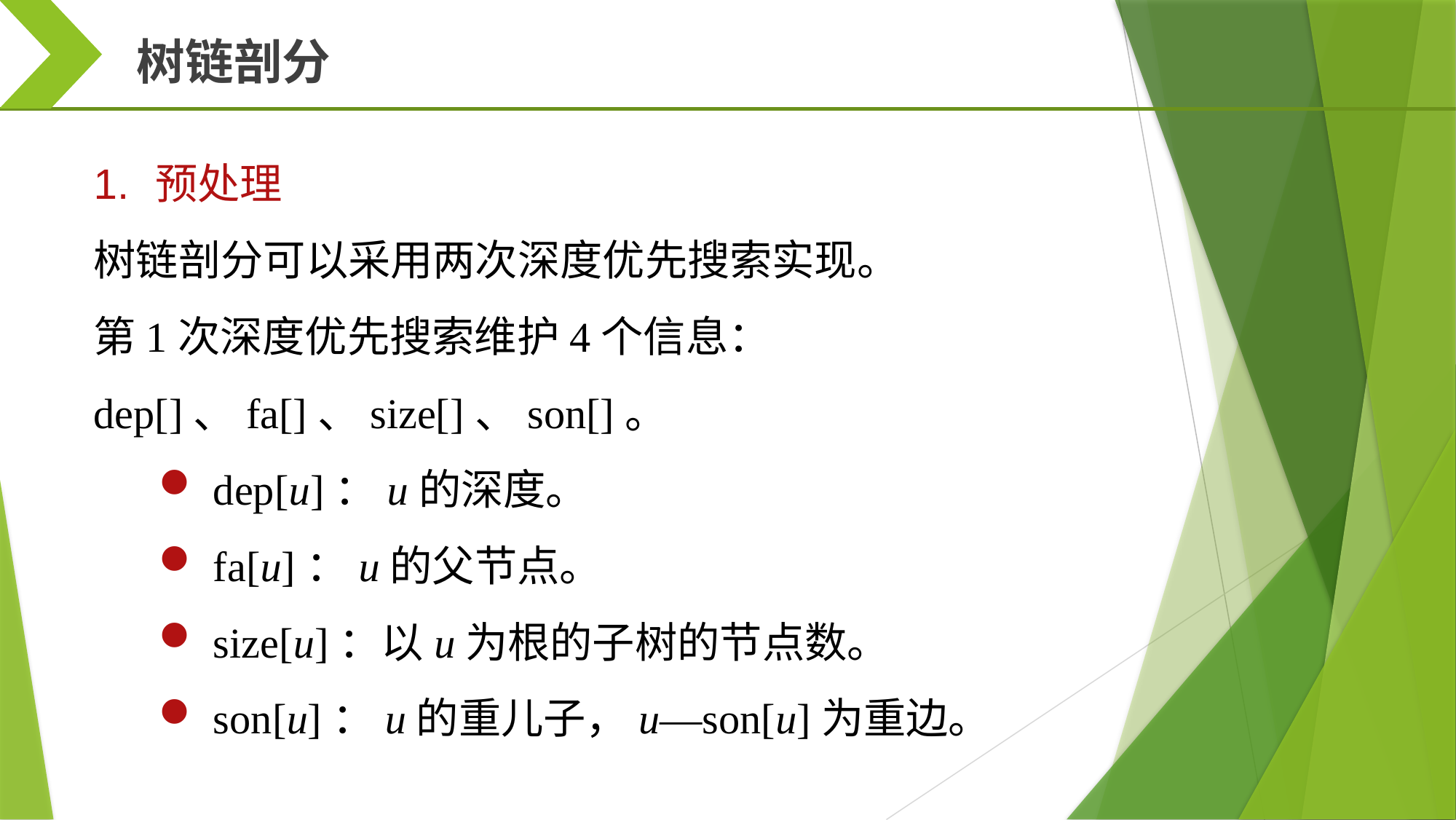

树链剖分
预处理
树链剖分可以采用两次深度优先搜索实现。
第1次深度优先搜索维护4个信息：dep[]、fa[]、size[]、son[]。
dep[u]：u的深度。
fa[u]：u的父节点。
size[u]：以u为根的子树的节点数。
son[u]：u的重儿子，u—son[u]为重边。